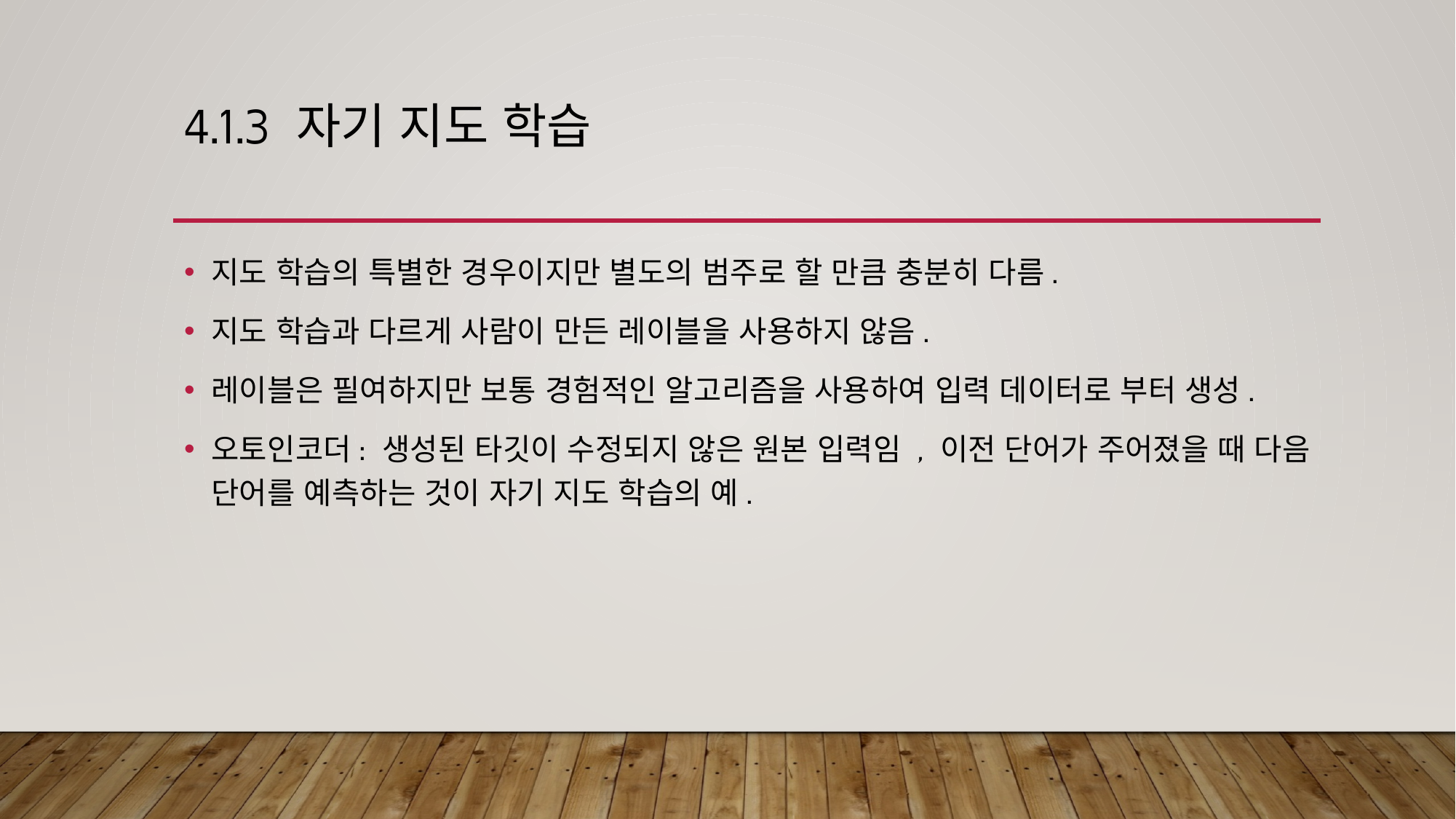

# 4.1.3 자기 지도 학습
지도 학습의 특별한 경우이지만 별도의 범주로 할 만큼 충분히 다름.
지도 학습과 다르게 사람이 만든 레이블을 사용하지 않음.
레이블은 필여하지만 보통 경험적인 알고리즘을 사용하여 입력 데이터로 부터 생성.
오토인코더: 생성된 타깃이 수정되지 않은 원본 입력임 , 이전 단어가 주어졌을 때 다음 단어를 예측하는 것이 자기 지도 학습의 예.